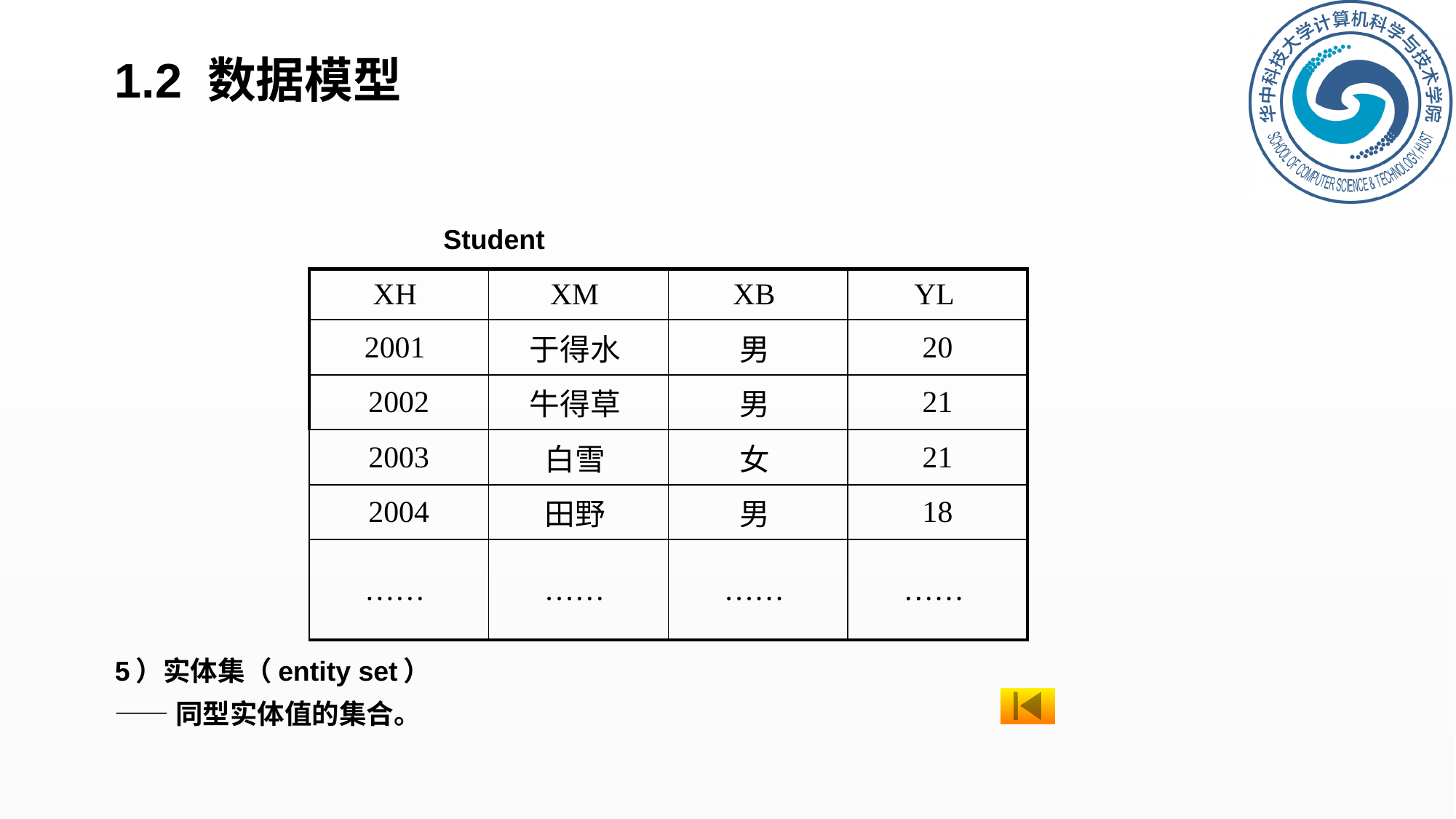

# 1.2 数据模型
                                           Student

5）实体集（entity set）
——同型实体值的集合。
| XH | XM | XB | YL |
| --- | --- | --- | --- |
| 2001 | 于得水 | 男 | 20 |
| 2002 | 牛得草 | 男 | 21 |
| 2003 | 白雪 | 女 | 21 |
| 2004 | 田野 | 男 | 18 |
| …… | …… | …… | …… |